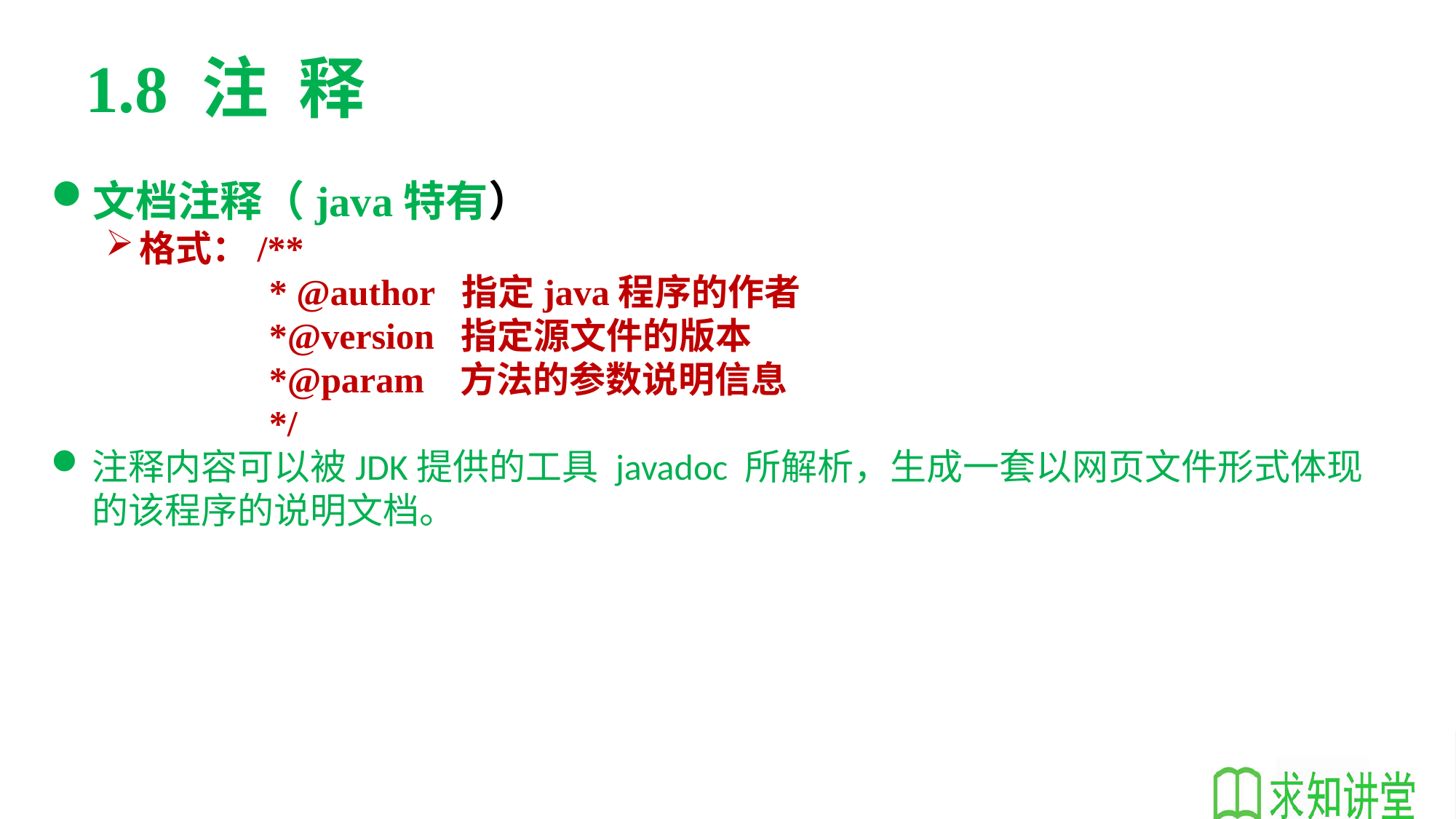

# 1.8 注  释
文档注释（java特有）
格式：/**
	   	* @author  指定java程序的作者
	 	*@version  指定源文件的版本
	            *@param   方法的参数说明信息
	            */
注释内容可以被JDK提供的工具 javadoc 所解析，生成一套以网页文件形式体现的该程序的说明文档。